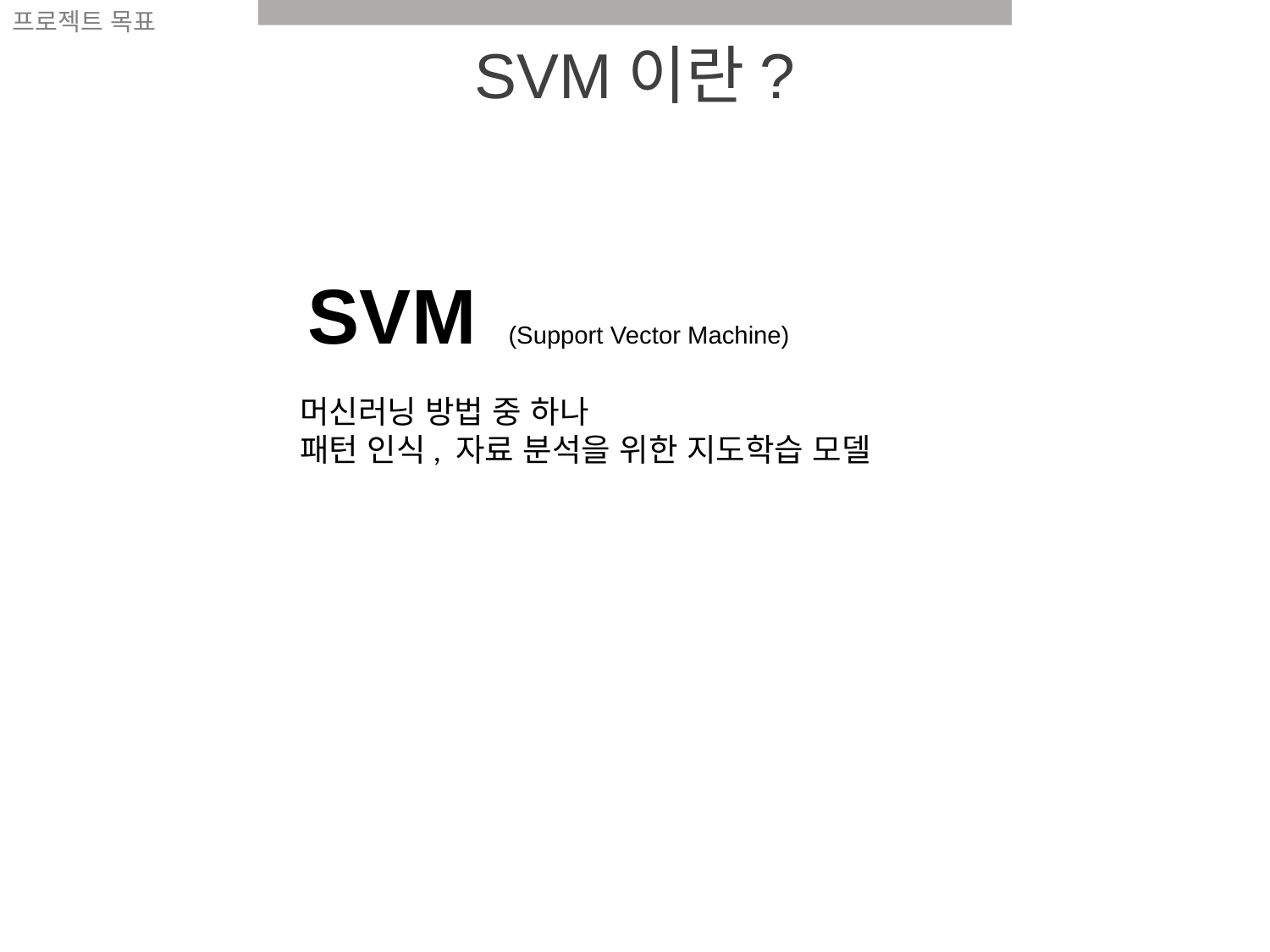

프로젝트 목표

# SVM이란?
SVM
(Support Vector Machine)
머신러닝 방법 중 하나
패턴 인식, 자료 분석을 위한 지도학습 모델